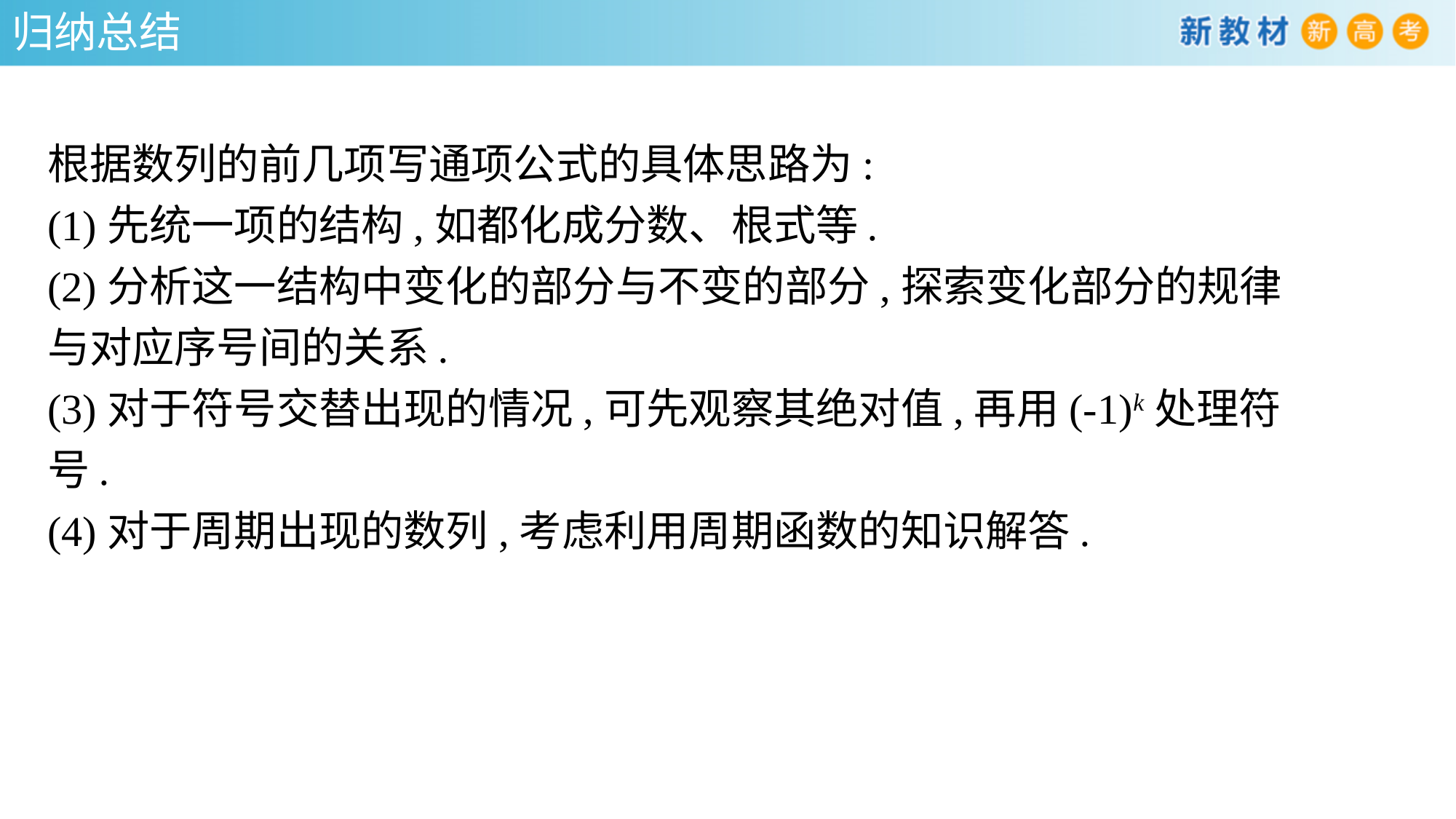

归纳总结
根据数列的前几项写通项公式的具体思路为:
(1)先统一项的结构,如都化成分数、根式等.
(2)分析这一结构中变化的部分与不变的部分,探索变化部分的规律与对应序号间的关系.
(3)对于符号交替出现的情况,可先观察其绝对值,再用(-1)k处理符号.
(4)对于周期出现的数列,考虑利用周期函数的知识解答.